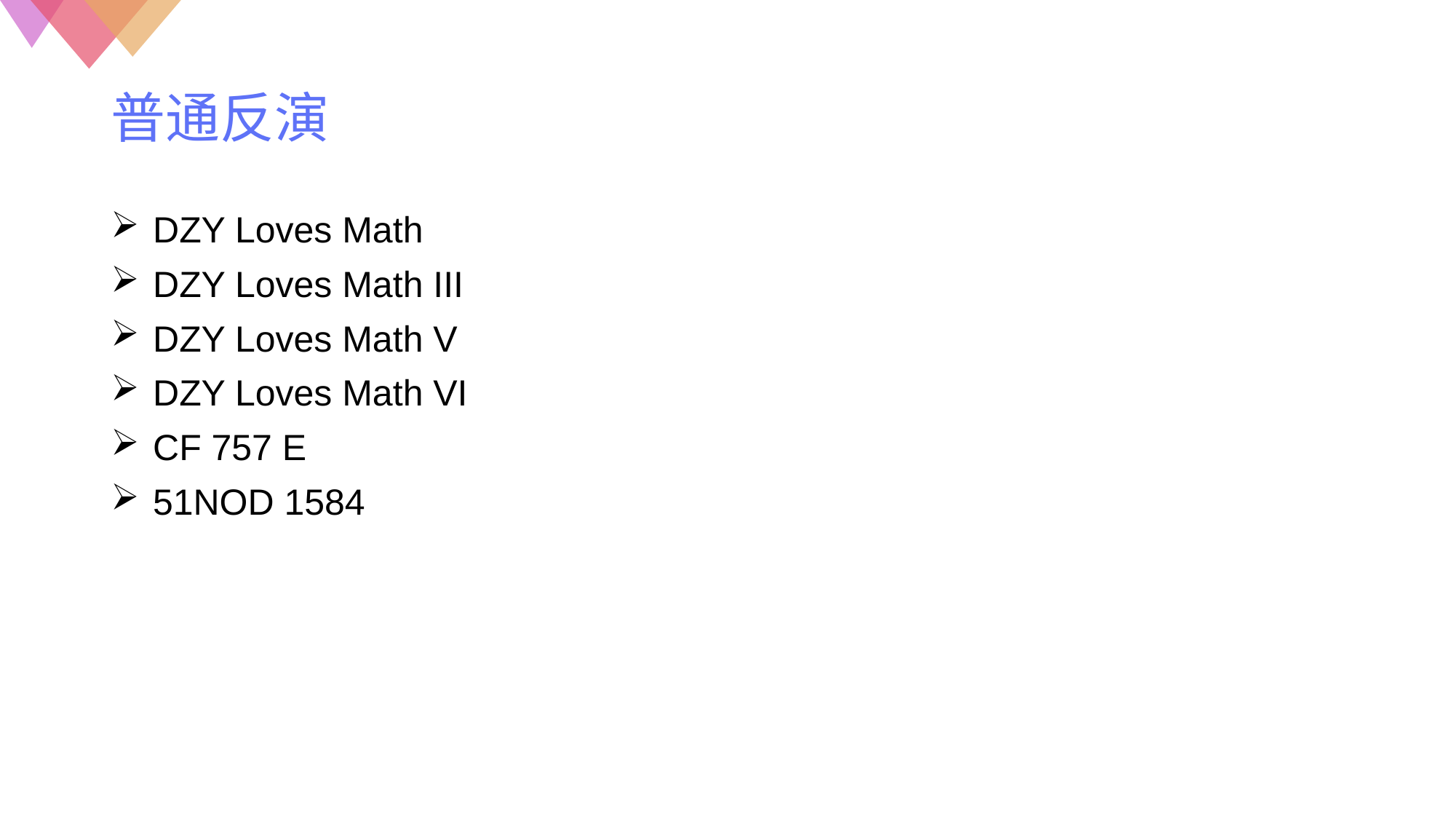

# 普通反演
DZY Loves Math
DZY Loves Math III
DZY Loves Math V
DZY Loves Math VI
CF 757 E
51NOD 1584